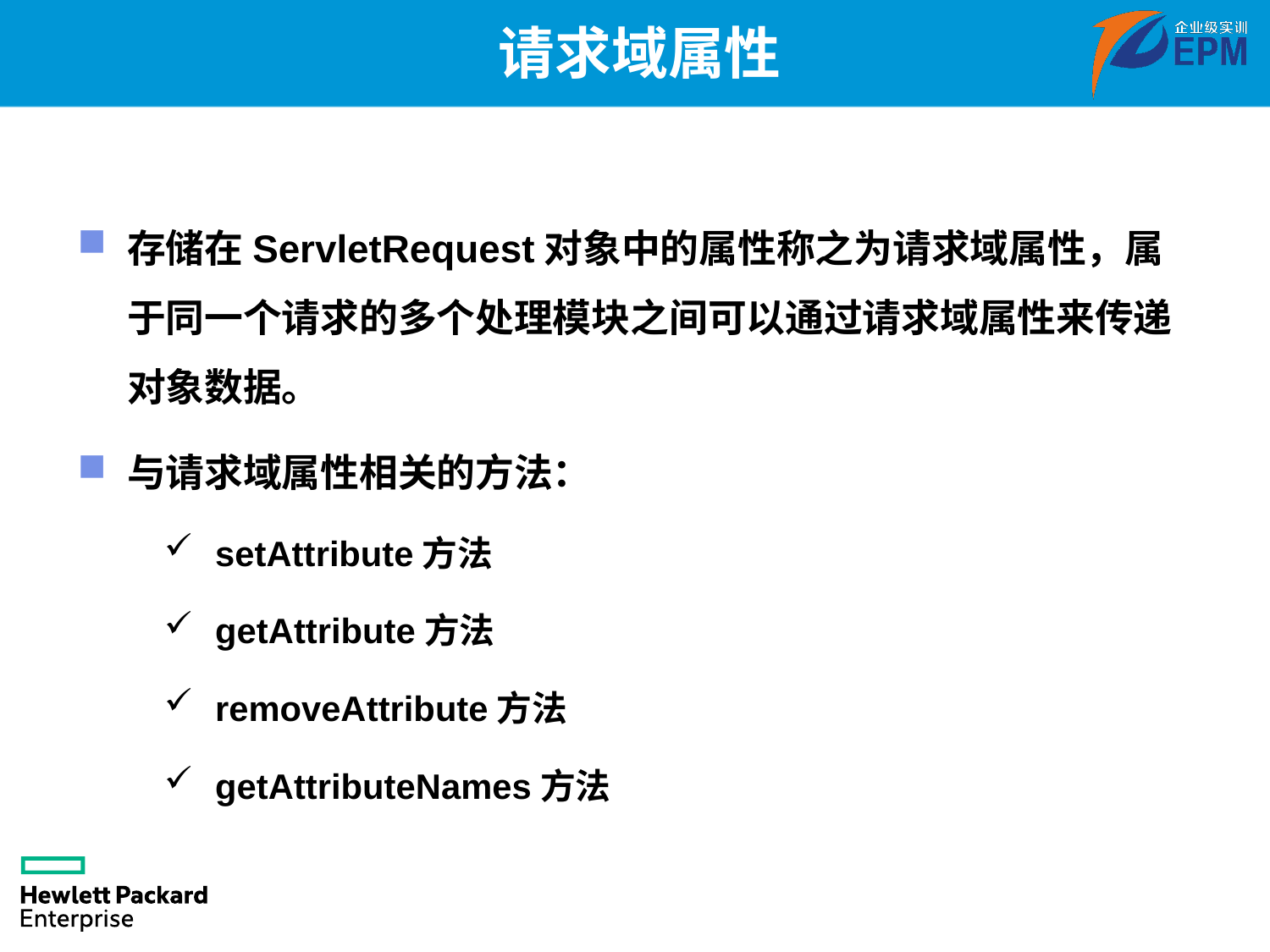

# 请求域属性
存储在ServletRequest对象中的属性称之为请求域属性，属于同一个请求的多个处理模块之间可以通过请求域属性来传递对象数据。
与请求域属性相关的方法：
setAttribute方法
getAttribute方法
removeAttribute方法
getAttributeNames方法